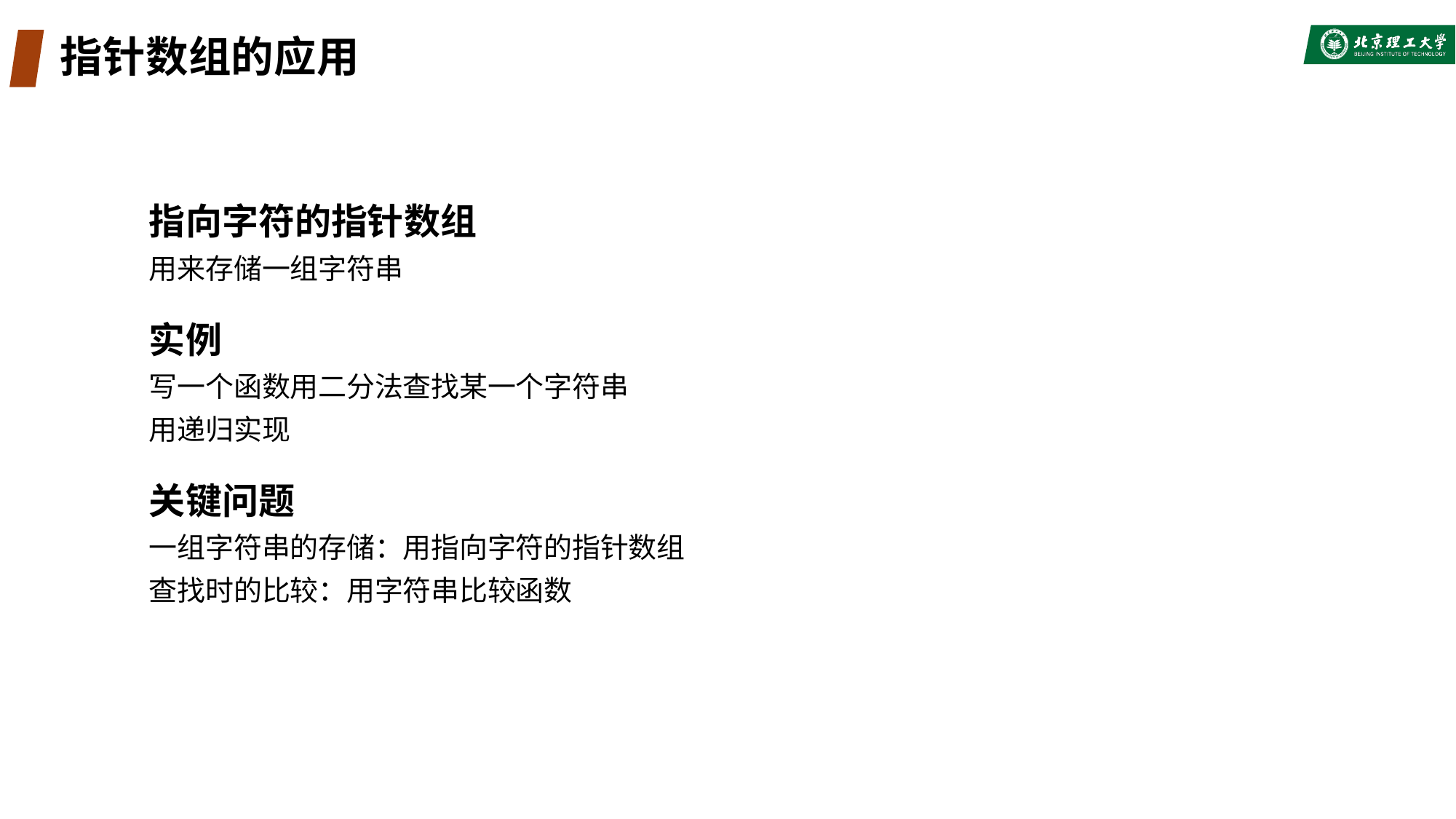

# 指针数组的应用
指向字符的指针数组
用来存储一组字符串
实例
写一个函数用二分法查找某一个字符串
用递归实现
关键问题
一组字符串的存储：用指向字符的指针数组
查找时的比较：用字符串比较函数